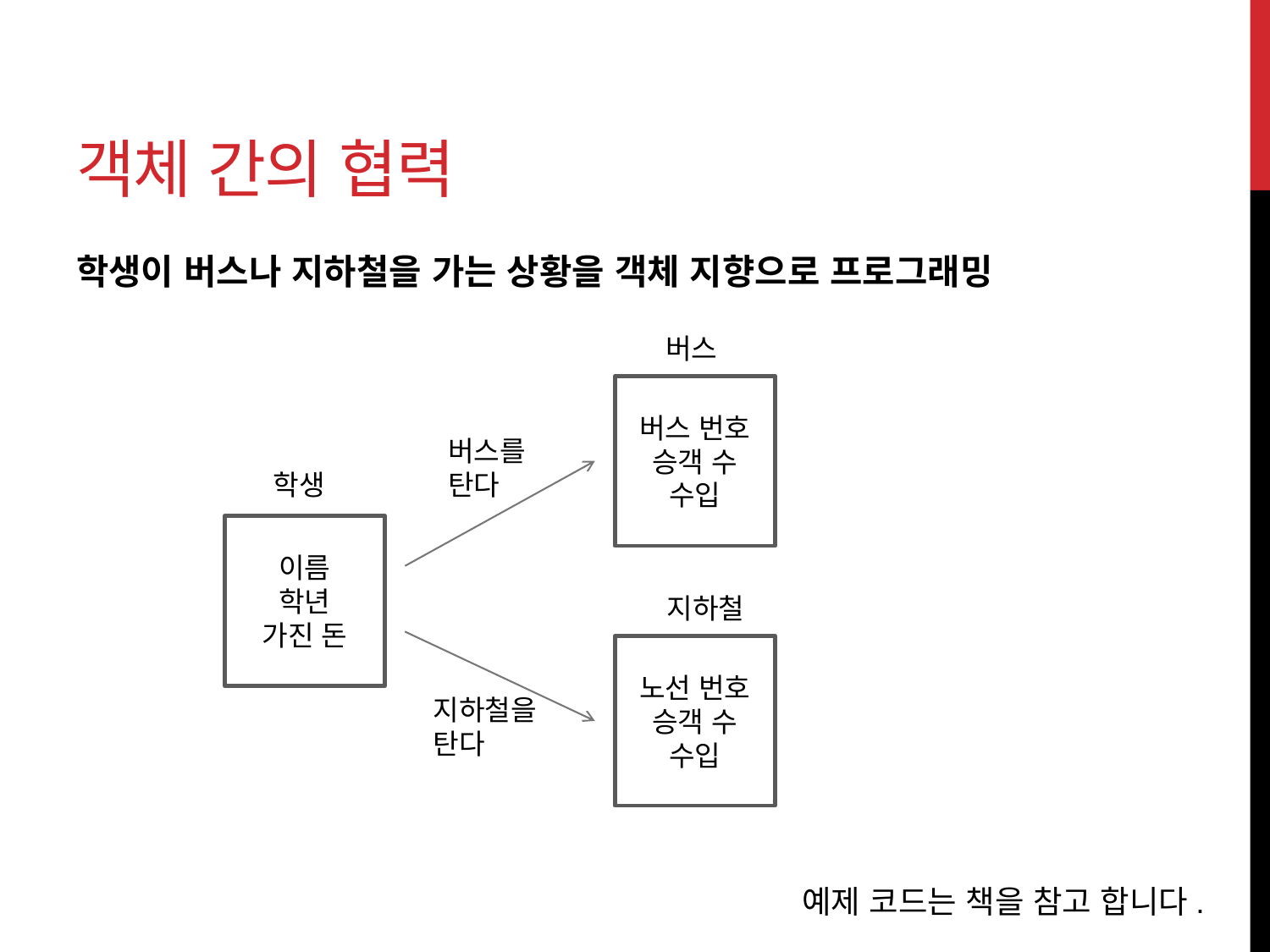

# 객체 간의 협력
학생이 버스나 지하철을 가는 상황을 객체 지향으로 프로그래밍

버스
버스 번호
승객 수
수입
버스를
탄다
학생
이름
학년
가진 돈
지하철
노선 번호
승객 수
수입
지하철을
탄다
예제 코드는 책을 참고 합니다.